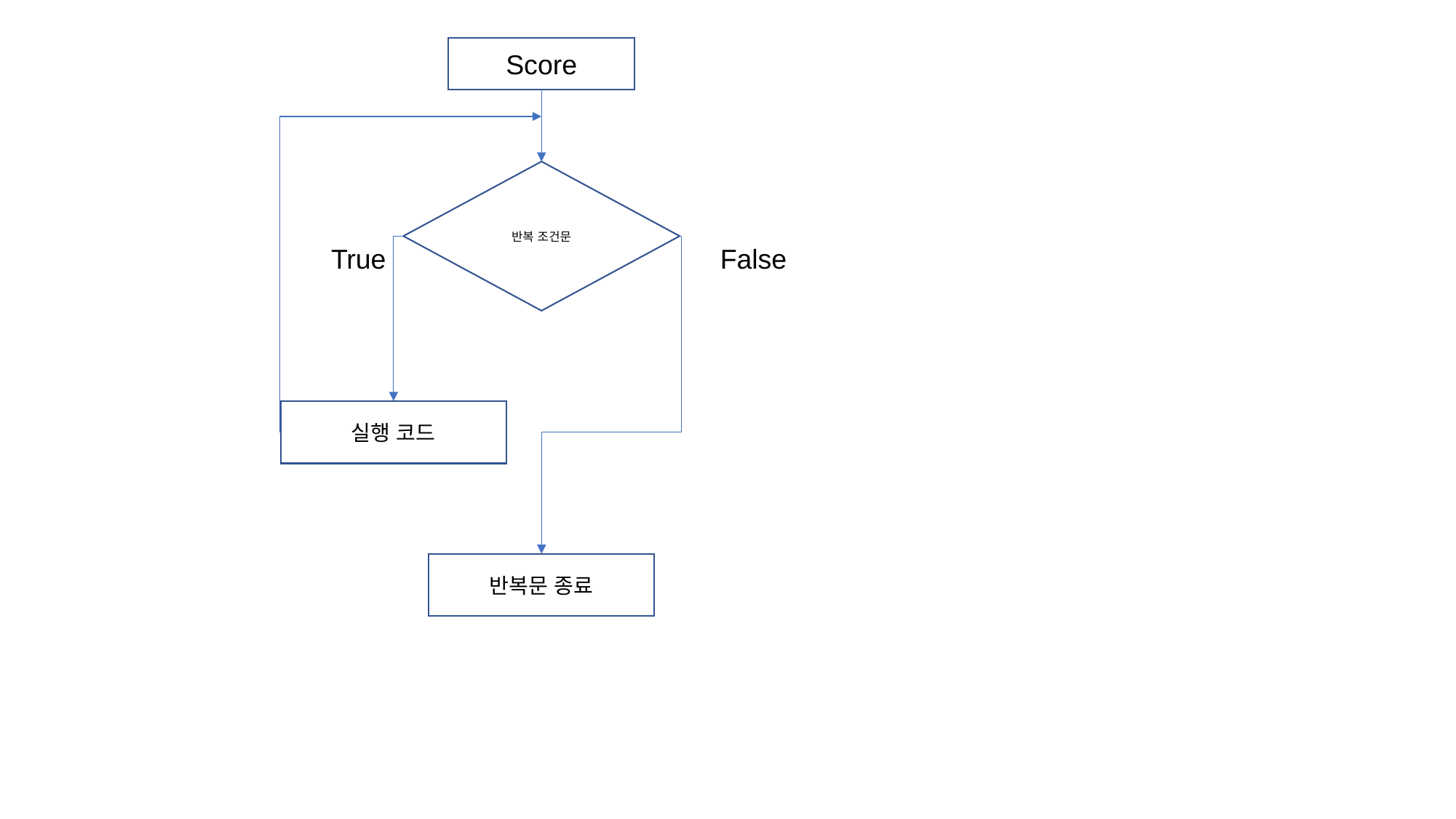

Score
반복 조건문
False
True
실행 코드
반복문 종료